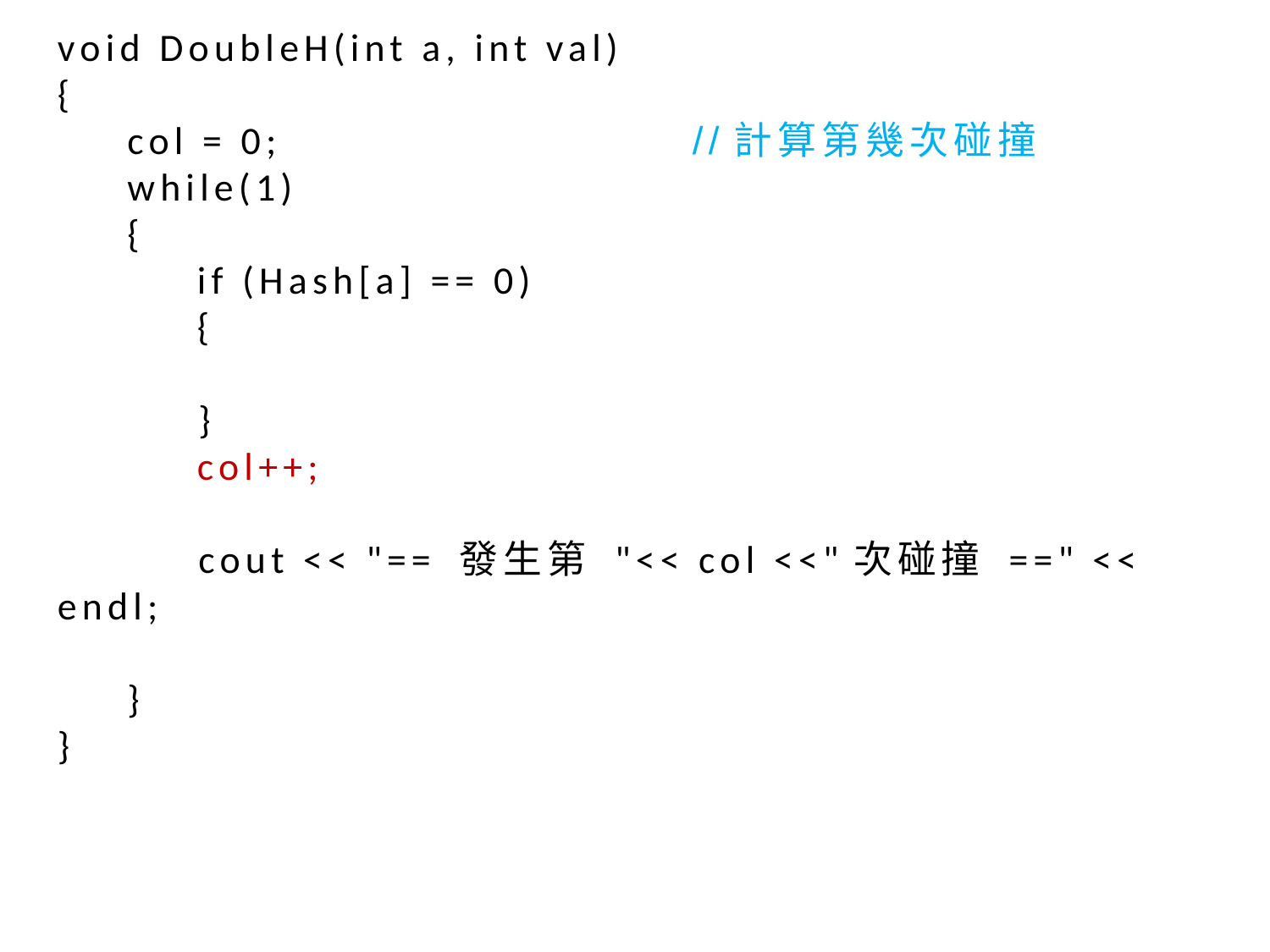

void DoubleH(int a, int val)
{
     col = 0;   			//計算第幾次碰撞
     while(1)
     {
          if (Hash[a] == 0)
          {

	 }
          col++;

	 cout << "== 發生第 "<< col <<"次碰撞 ==" << endl;

     }
}